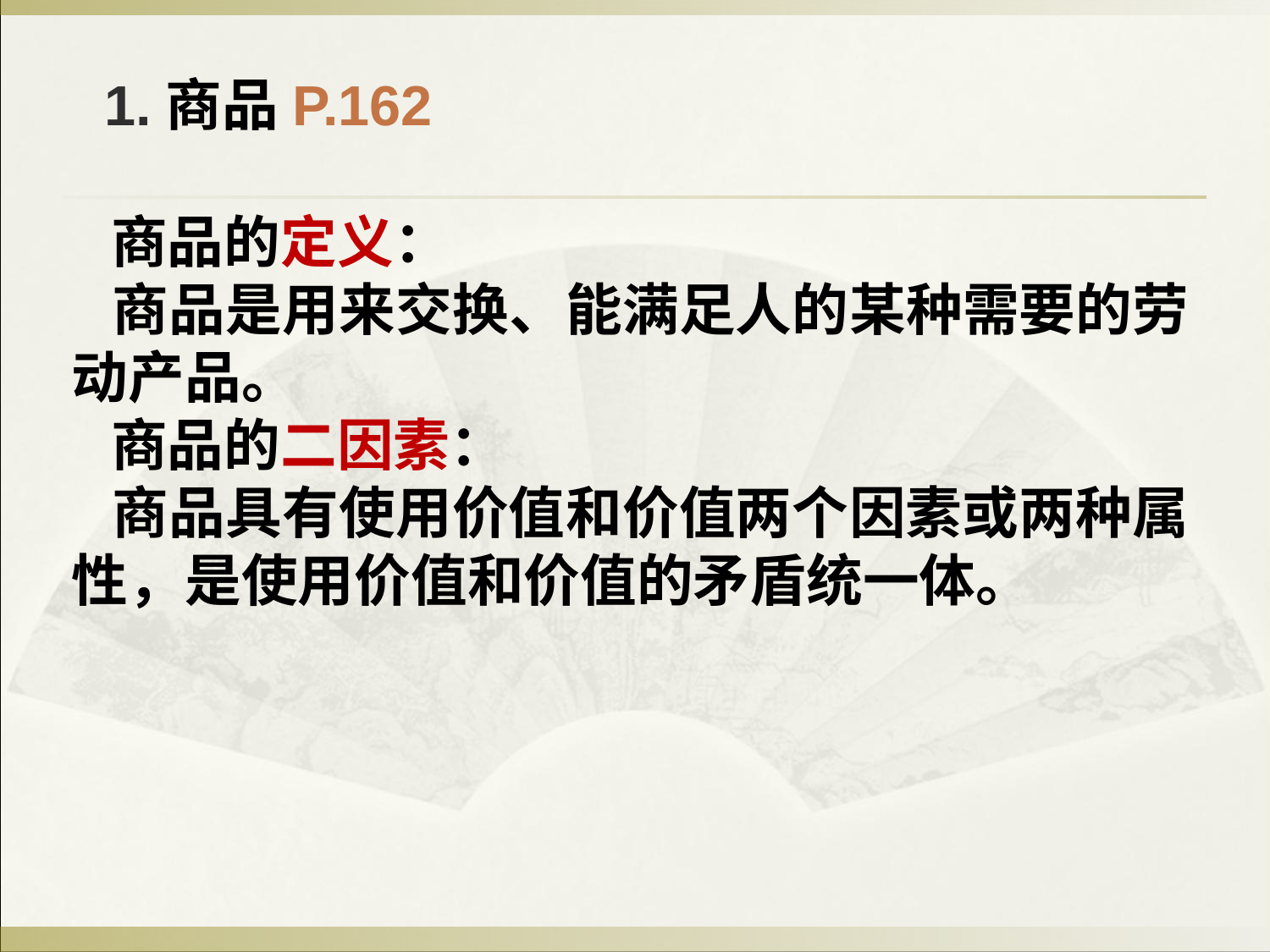

1.商品P.162

  商品的定义：
  商品是用来交换、能满足人的某种需要的劳动产品。
  商品的二因素：
  商品具有使用价值和价值两个因素或两种属性，是使用价值和价值的矛盾统一体。